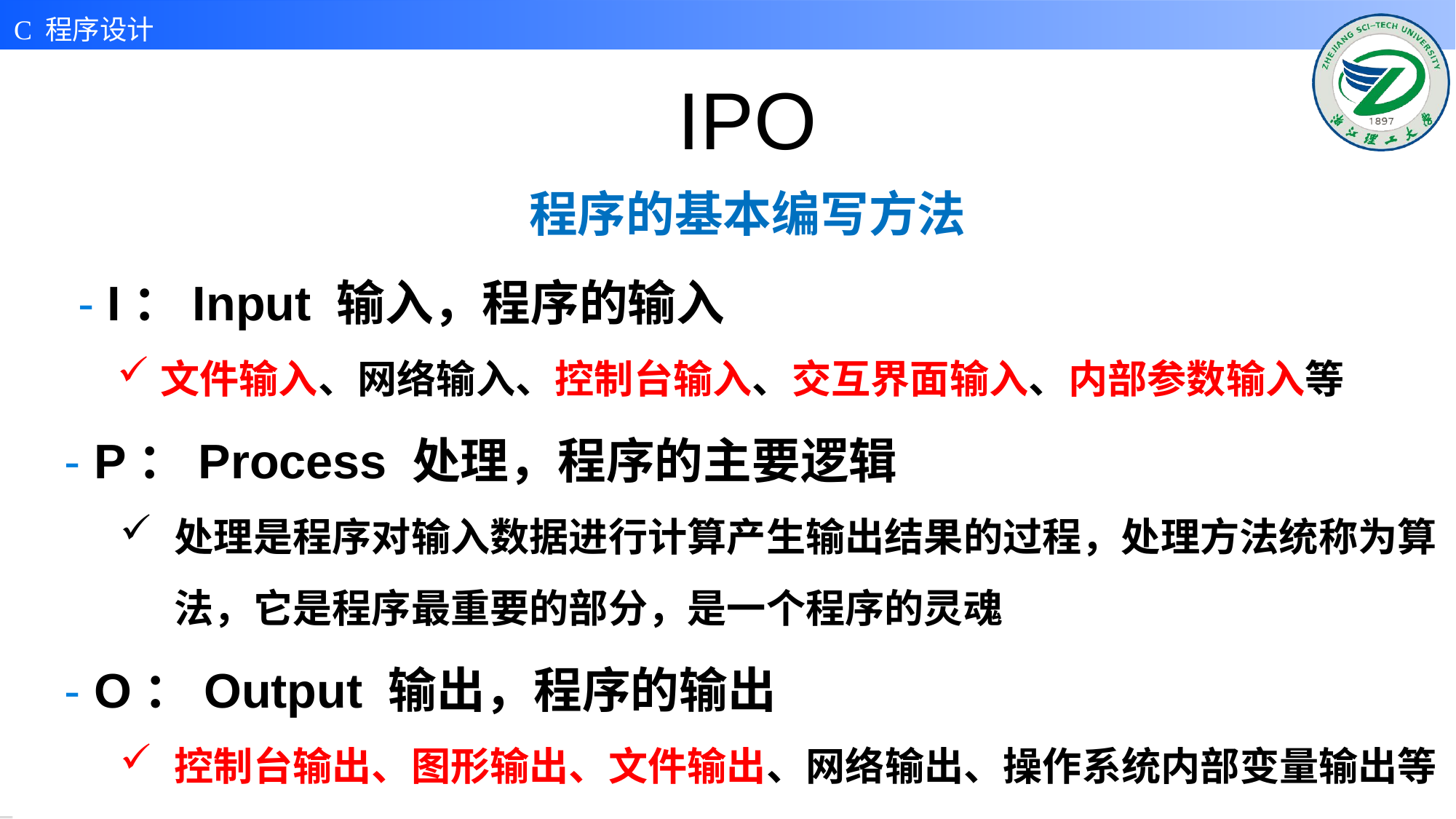

IPO
程序的基本编写方法
     - I：Input 输入，程序的输入
文件输入、网络输入、控制台输入、交互界面输入、内部参数输入等
    - P：Process 处理，程序的主要逻辑
处理是程序对输入数据进行计算产生输出结果的过程，处理方法统称为算法，它是程序最重要的部分，是一个程序的灵魂
    - O：Output 输出，程序的输出
控制台输出、图形输出、文件输出、网络输出、操作系统内部变量输出等